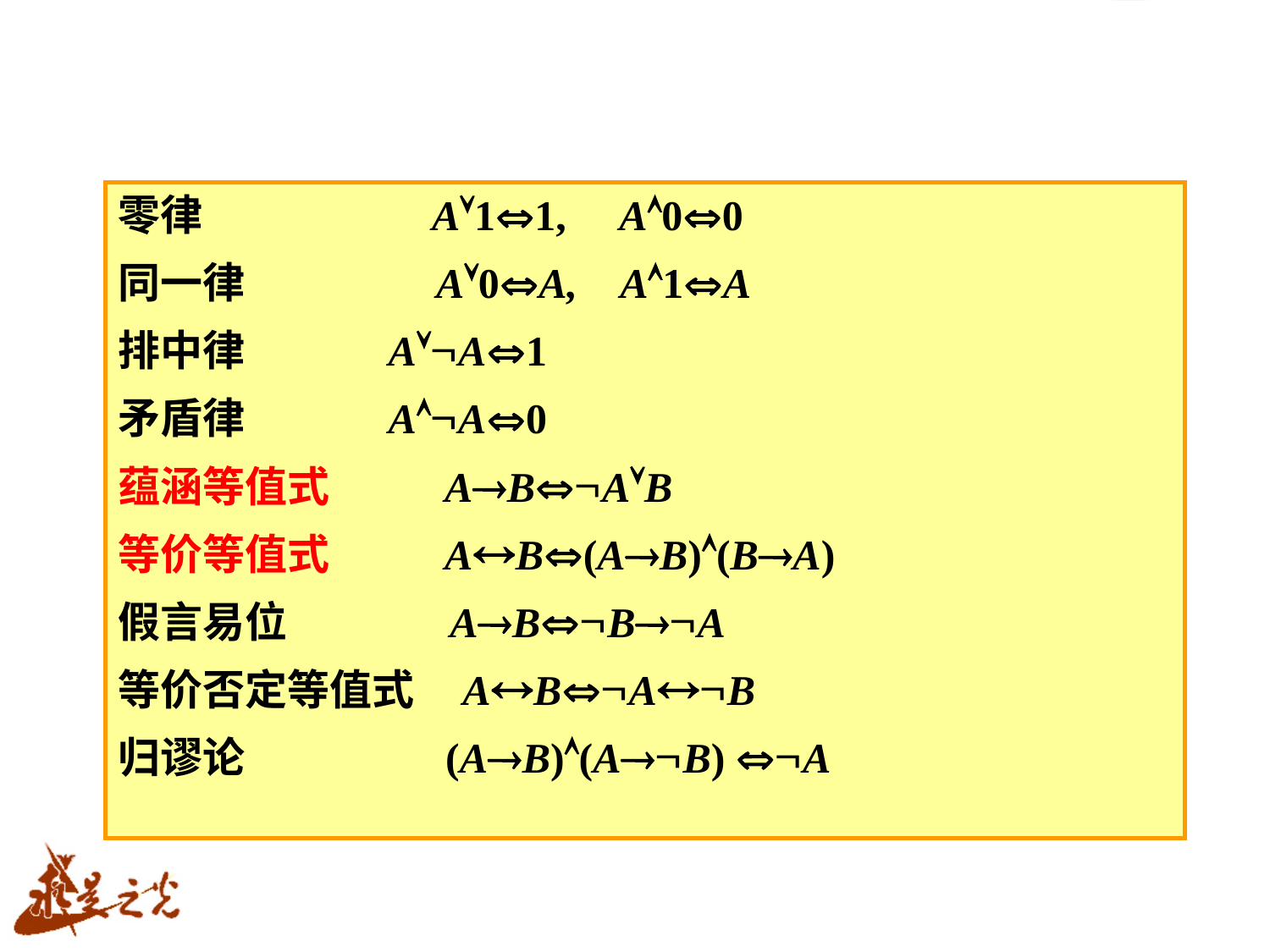

零律                       A∨1⇔1,     A∧0⇔0
同一律                   A∨0⇔A,    A∧1⇔A
排中律              A∨¬A⇔1
矛盾律              A∧¬A⇔0
蕴涵等值式           A→B⇔¬A∨B
等价等值式           A↔B⇔(A→B)∧(B→A)
假言易位                A→B⇔¬B→¬A
等价否定等值式    A↔B⇔¬A↔¬B
归谬论                    (A→B)∧(A→¬B) ⇔¬A
7